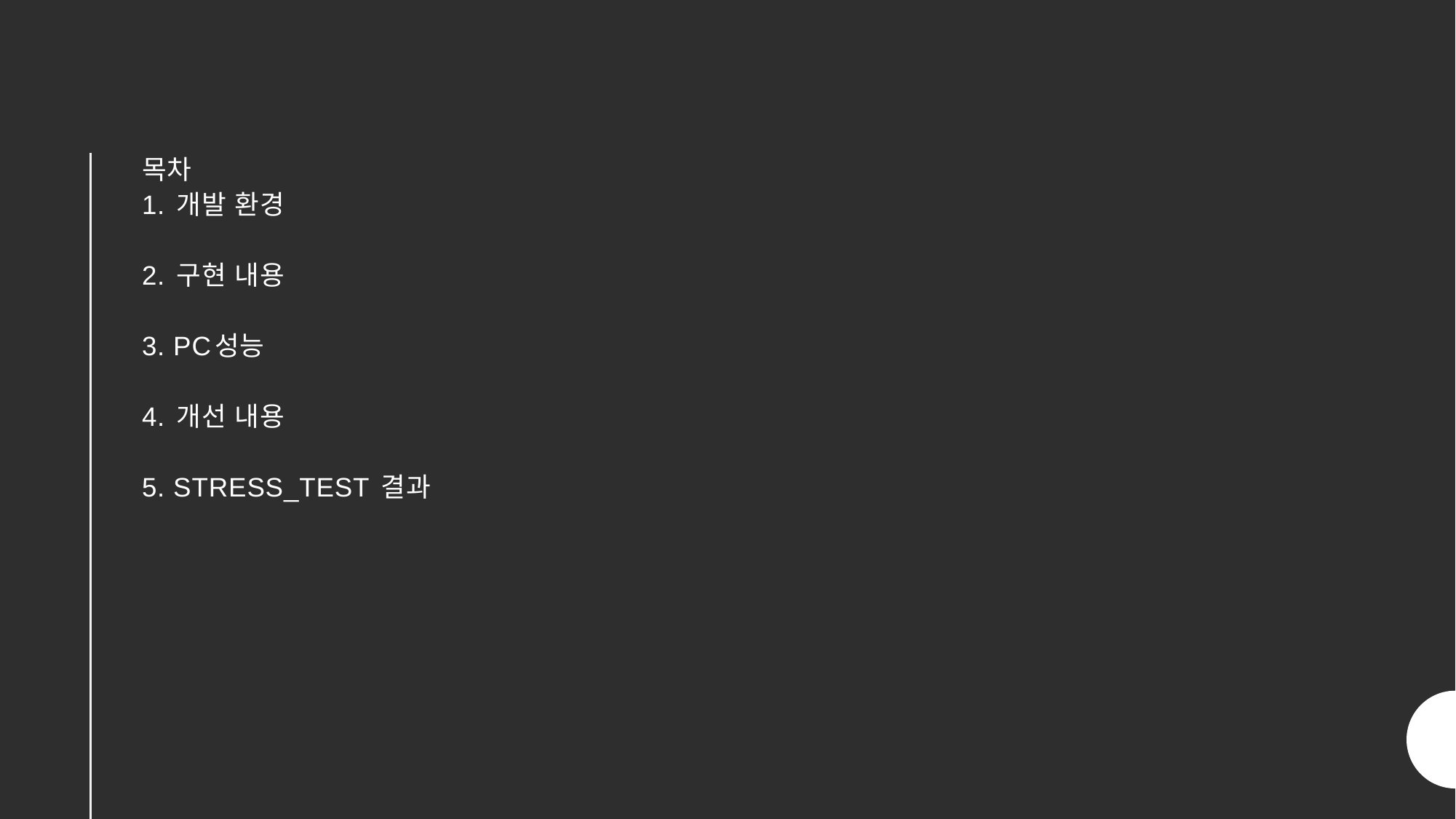

# 목차 1. 개발 환경 2. 구현 내용 3. PC성능 4. 개선 내용 5. STRESS_TEST 결과